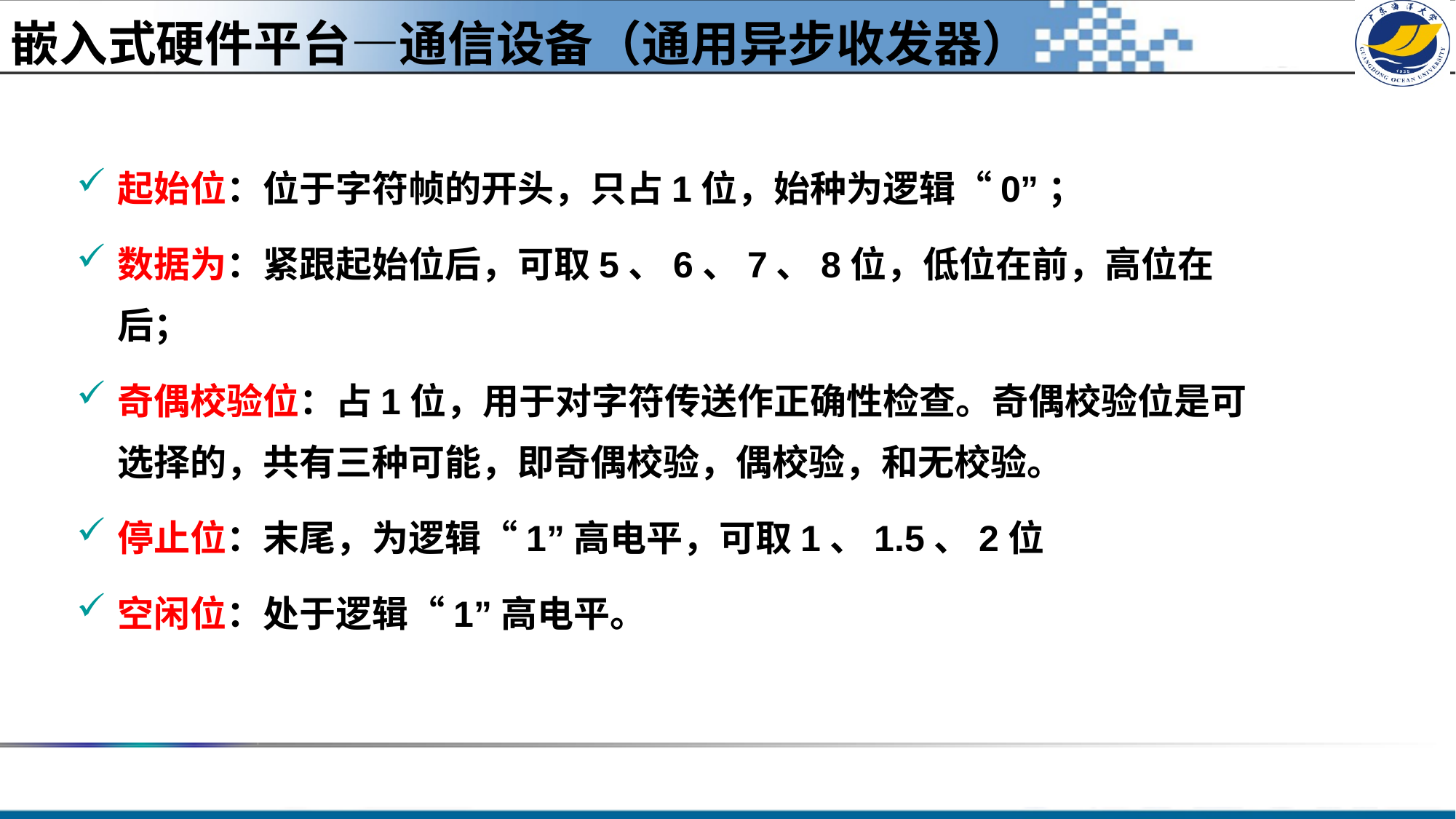

嵌入式硬件平台—通信设备（通用异步收发器）
起始位：位于字符帧的开头，只占1位，始种为逻辑“0”；
数据为：紧跟起始位后，可取5、6、7、8位，低位在前，高位在后；
奇偶校验位：占1位，用于对字符传送作正确性检查。奇偶校验位是可选择的，共有三种可能，即奇偶校验，偶校验，和无校验。
停止位：末尾，为逻辑“1”高电平，可取1、1.5、2位
空闲位：处于逻辑“1”高电平。

93